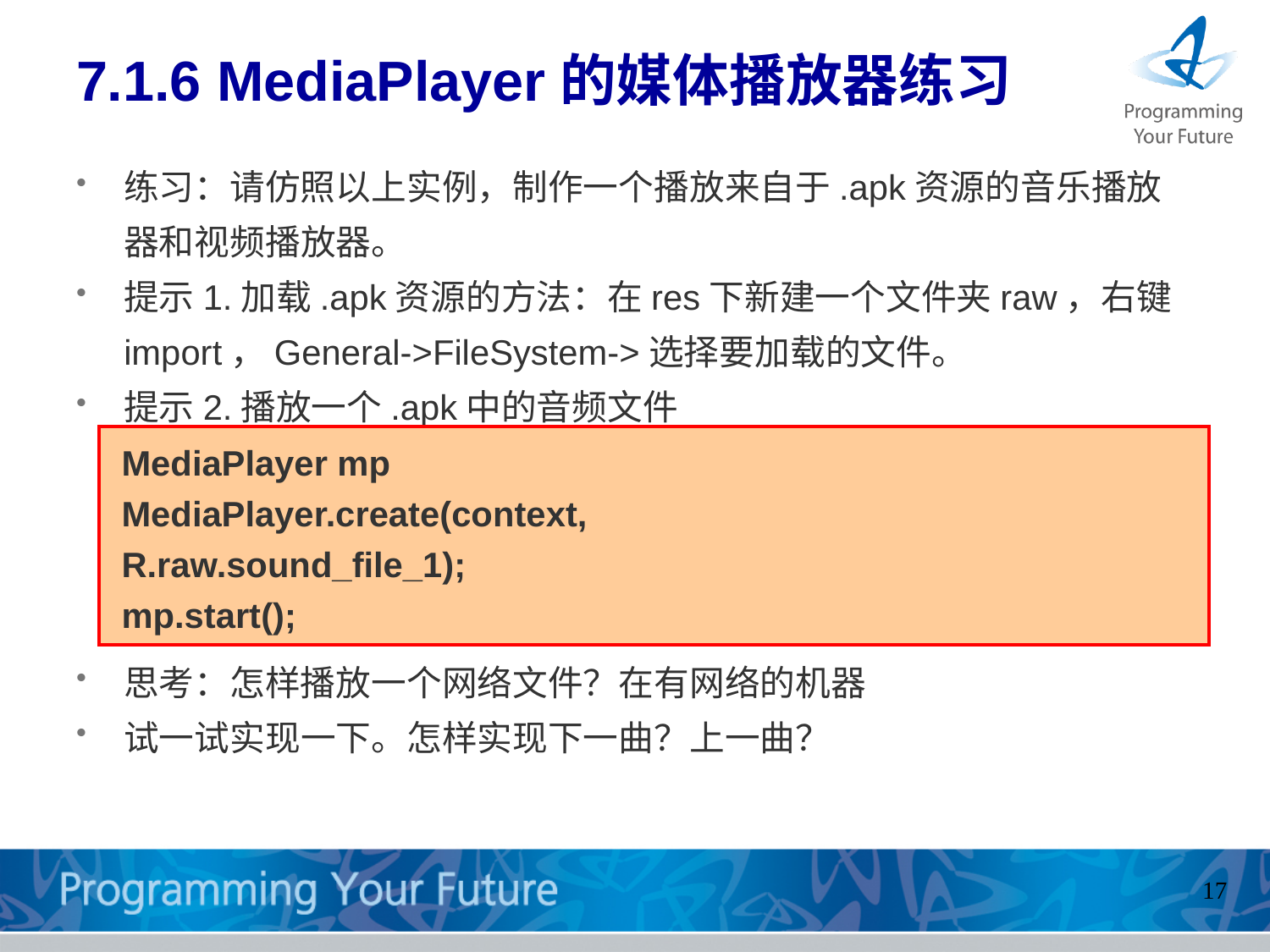

# 7.1.6 MediaPlayer的媒体播放器练习
练习：请仿照以上实例，制作一个播放来自于.apk资源的音乐播放器和视频播放器。
提示1.加载.apk资源的方法：在res下新建一个文件夹raw，右键import，General->FileSystem->选择要加载的文件。
提示2.播放一个.apk中的音频文件

思考：怎样播放一个网络文件？在有网络的机器
试一试实现一下。怎样实现下一曲？上一曲？

 MediaPlayer mp
 MediaPlayer.create(context,
 R.raw.sound_file_1);
 mp.start();